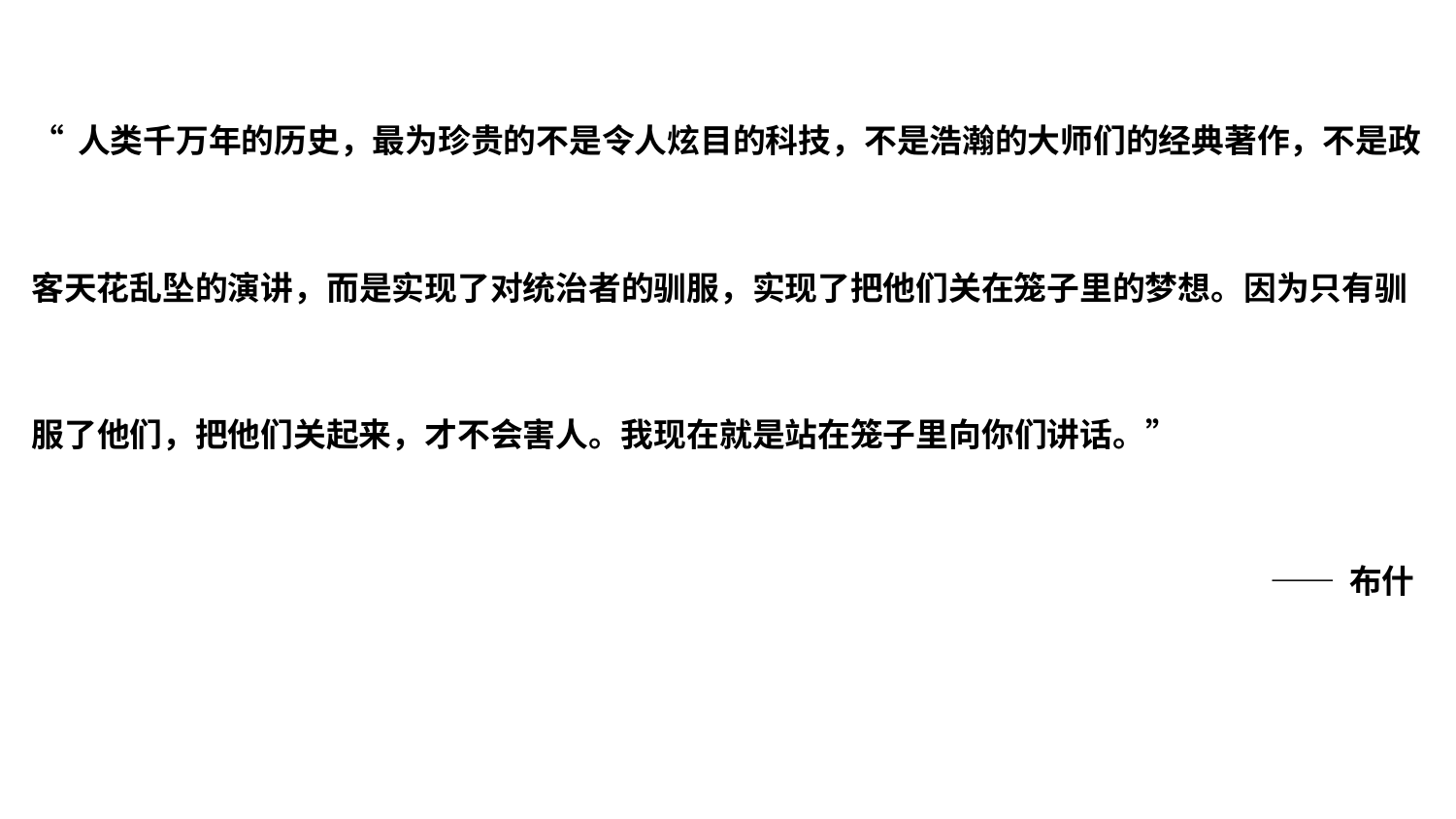

“人类千万年的历史，最为珍贵的不是令人炫目的科技，不是浩瀚的大师们的经典著作，不是政客天花乱坠的演讲，而是实现了对统治者的驯服，实现了把他们关在笼子里的梦想。因为只有驯服了他们，把他们关起来，才不会害人。我现在就是站在笼子里向你们讲话。”
——布什